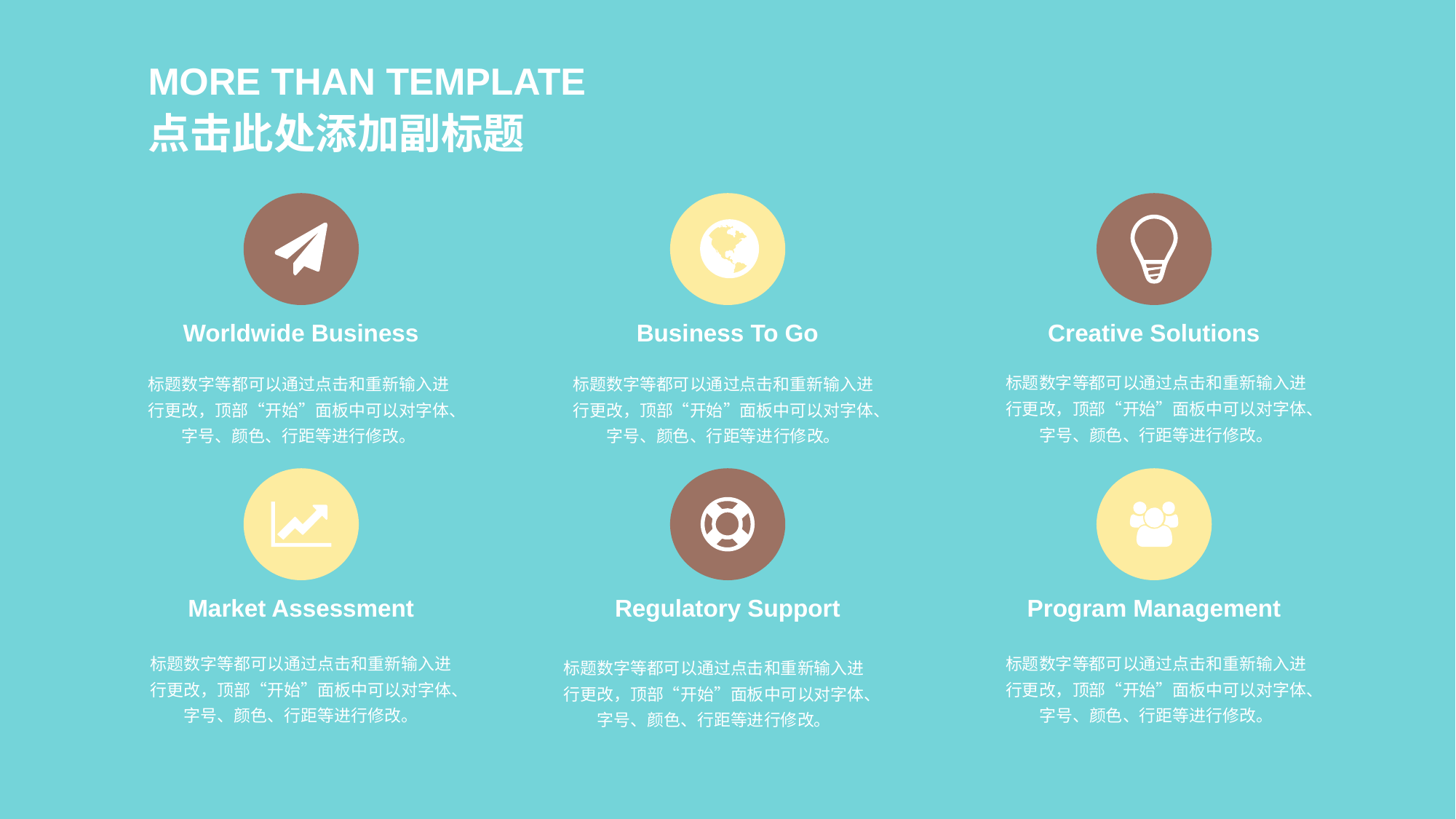

MORE THAN TEMPLATE
点击此处添加副标题

Worldwide Business
Business To Go
Creative Solutions
标题数字等都可以通过点击和重新输入进行更改，顶部“开始”面板中可以对字体、字号、颜色、行距等进行修改。
标题数字等都可以通过点击和重新输入进行更改，顶部“开始”面板中可以对字体、字号、颜色、行距等进行修改。
标题数字等都可以通过点击和重新输入进行更改，顶部“开始”面板中可以对字体、字号、颜色、行距等进行修改。

Market Assessment
Regulatory Support
Program Management
标题数字等都可以通过点击和重新输入进行更改，顶部“开始”面板中可以对字体、字号、颜色、行距等进行修改。
标题数字等都可以通过点击和重新输入进行更改，顶部“开始”面板中可以对字体、字号、颜色、行距等进行修改。
标题数字等都可以通过点击和重新输入进行更改，顶部“开始”面板中可以对字体、字号、颜色、行距等进行修改。